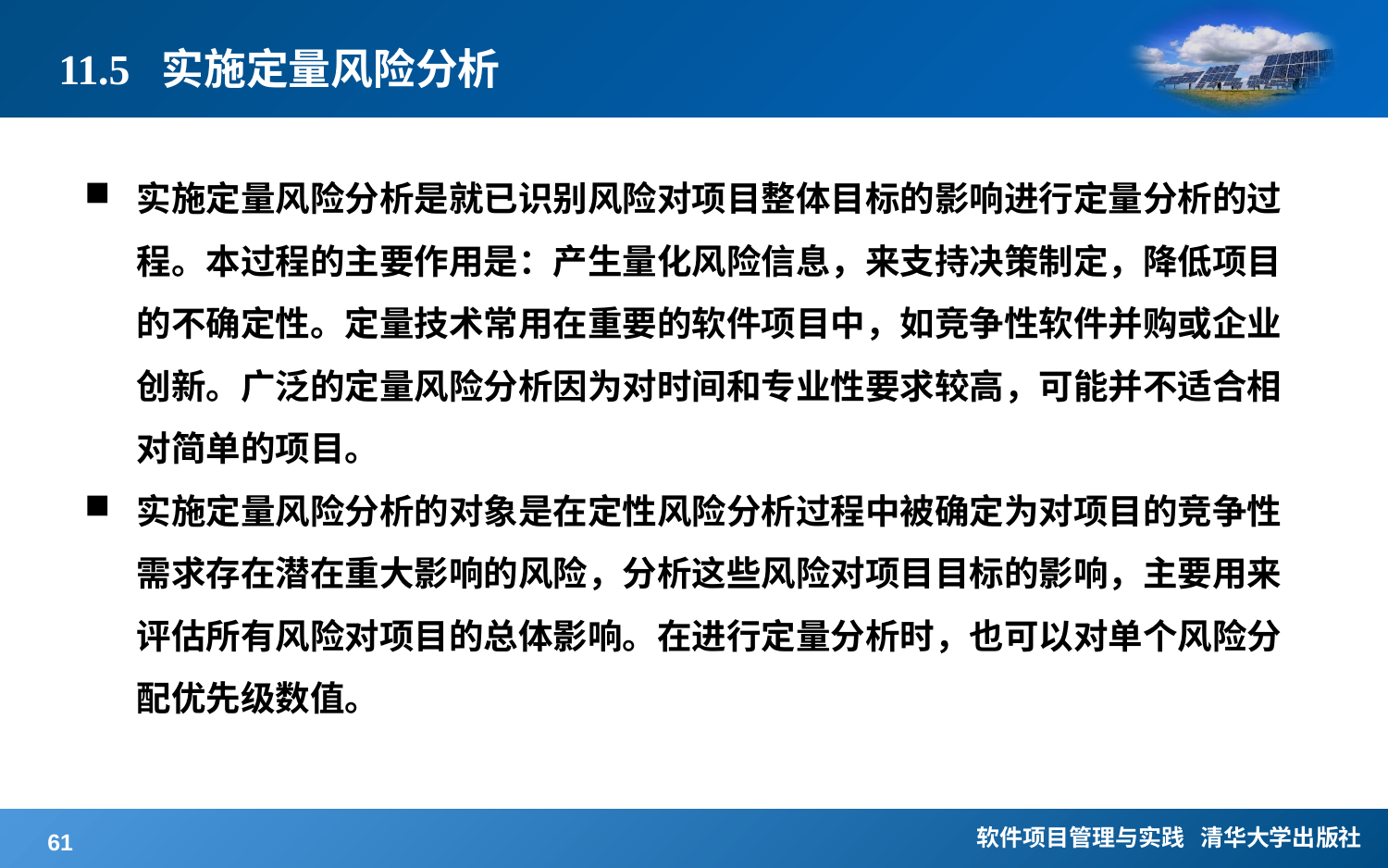

# 11.5  实施定量风险分析
实施定量风险分析是就已识别风险对项目整体目标的影响进行定量分析的过程。本过程的主要作用是：产生量化风险信息，来支持决策制定，降低项目的不确定性。定量技术常用在重要的软件项目中，如竞争性软件并购或企业创新。广泛的定量风险分析因为对时间和专业性要求较高，可能并不适合相对简单的项目。
实施定量风险分析的对象是在定性风险分析过程中被确定为对项目的竞争性需求存在潜在重大影响的风险，分析这些风险对项目目标的影响，主要用来评估所有风险对项目的总体影响。在进行定量分析时，也可以对单个风险分配优先级数值。